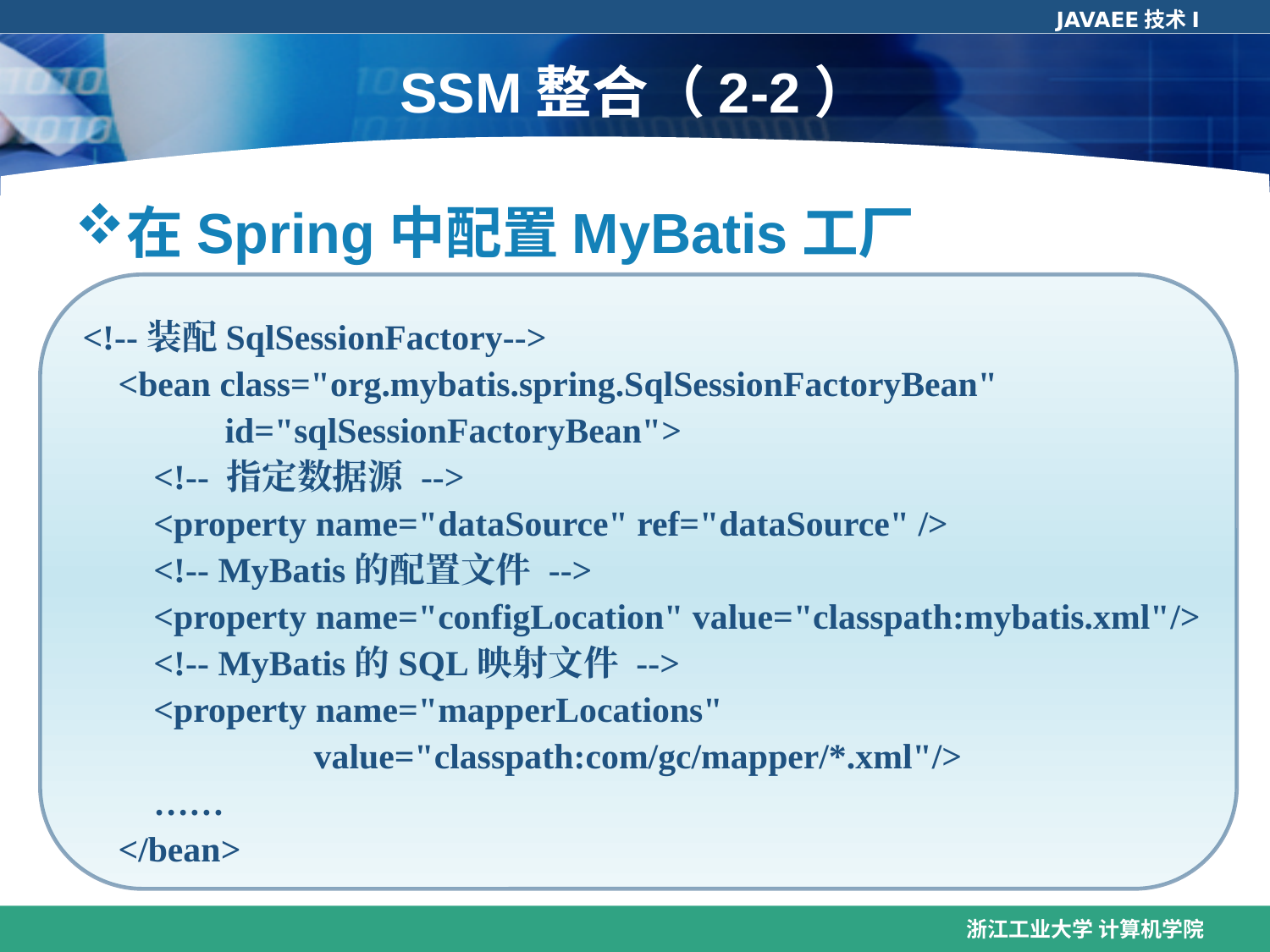

# SSM整合（2-2）
在Spring中配置MyBatis工厂
<!--装配SqlSessionFactory-->
    <bean class="org.mybatis.spring.SqlSessionFactoryBean"
                id="sqlSessionFactoryBean">
        <!-- 指定数据源 -->
        <property name="dataSource" ref="dataSource" />
        <!-- MyBatis的配置文件 -->
        <property name="configLocation" value="classpath:mybatis.xml"/>
        <!-- MyBatis的SQL映射文件 -->
        <property name="mapperLocations"
                          value="classpath:com/gc/mapper/*.xml"/>
        ……
    </bean>